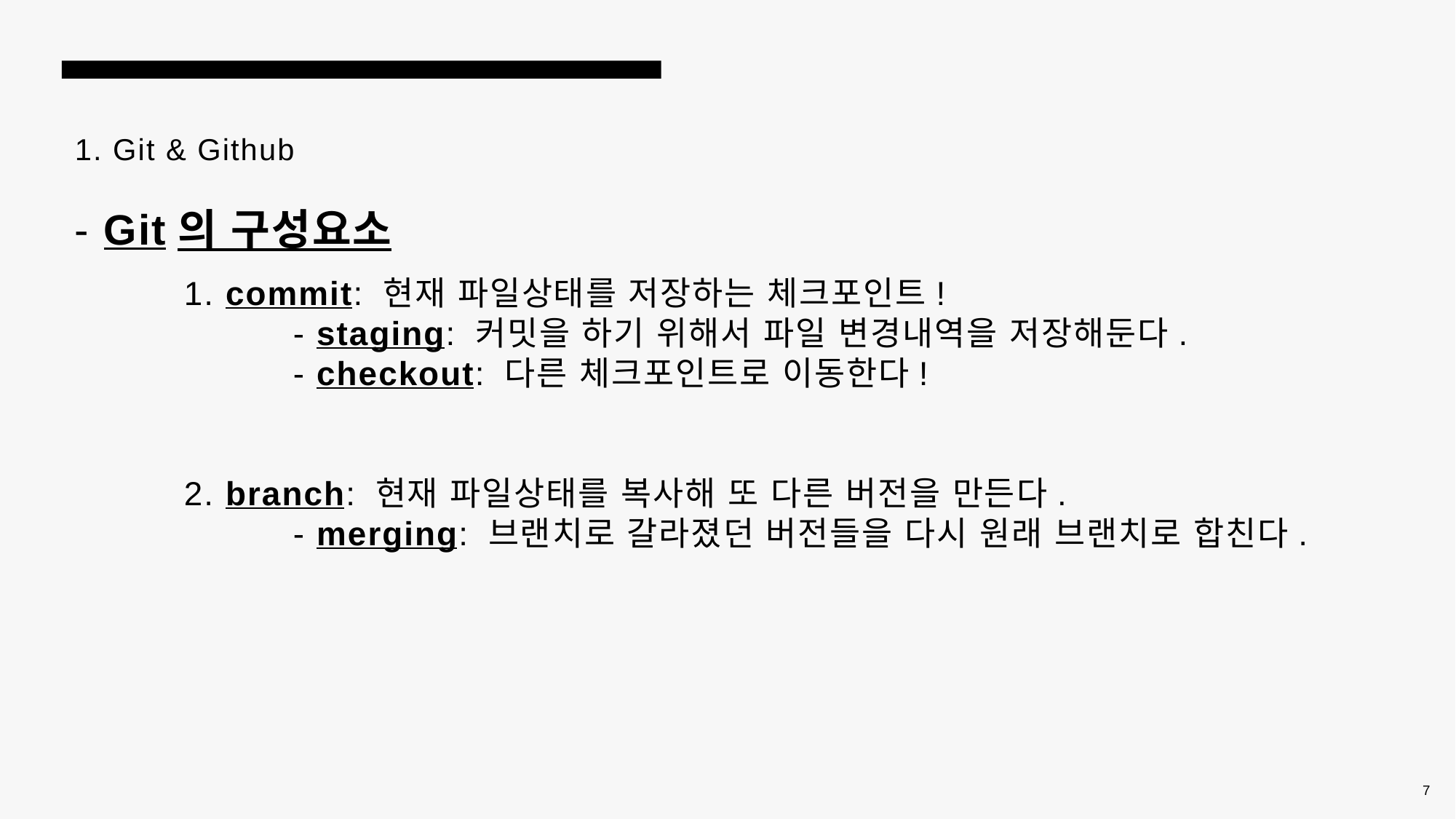

# 1. Git & Github - Git의 구성요소 1. commit: 현재 파일상태를 저장하는 체크포인트! - staging: 커밋을 하기 위해서 파일 변경내역을 저장해둔다. - checkout: 다른 체크포인트로 이동한다! 2. branch: 현재 파일상태를 복사해 또 다른 버전을 만든다. - merging: 브랜치로 갈라졌던 버전들을 다시 원래 브랜치로 합친다.
7